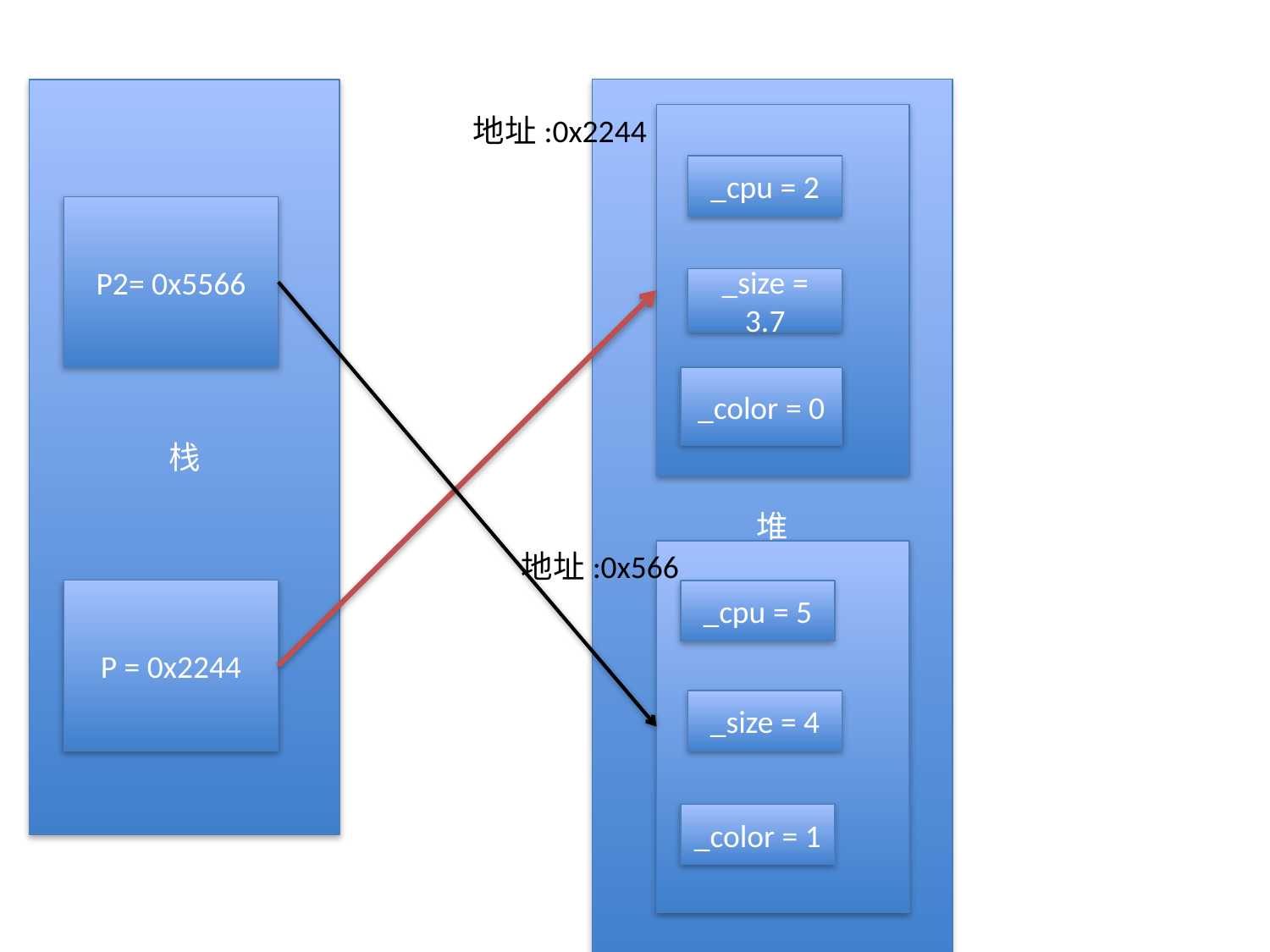

栈
堆
地址:0x2244
Iphone
_cpu = 2
P2= 0x5566
_size = 3.7
_color = 0
地址:0x566
Iphone
P = 0x2244
_cpu = 5
_size = 4
_color = 1